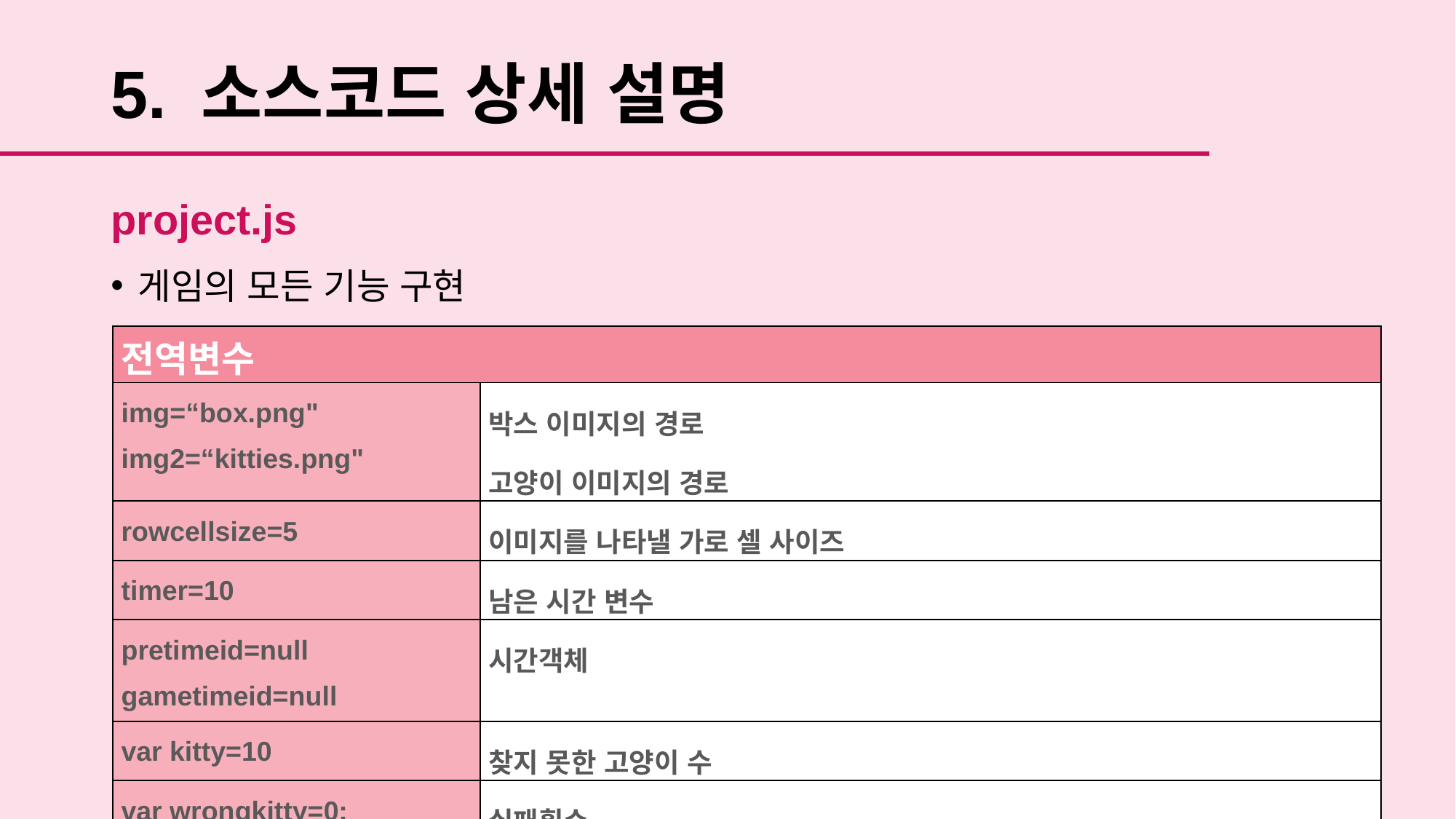

# 5. 소스코드 상세 설명
project.js
게임의 모든 기능 구현

| 전역변수 |  |
| --- | --- |
| img=“box.png" img2=“kitties.png" | 박스 이미지의 경로 고양이 이미지의 경로 |
| rowcellsize=5 | 이미지를 나타낼 가로 셀 사이즈 |
| timer=10 | 남은 시간 변수 |
| pretimeid=null gametimeid=null | 시간객체 |
| var kitty=10 | 찾지 못한 고양이 수 |
| var wrongkitty=0; | 실패횟수 |